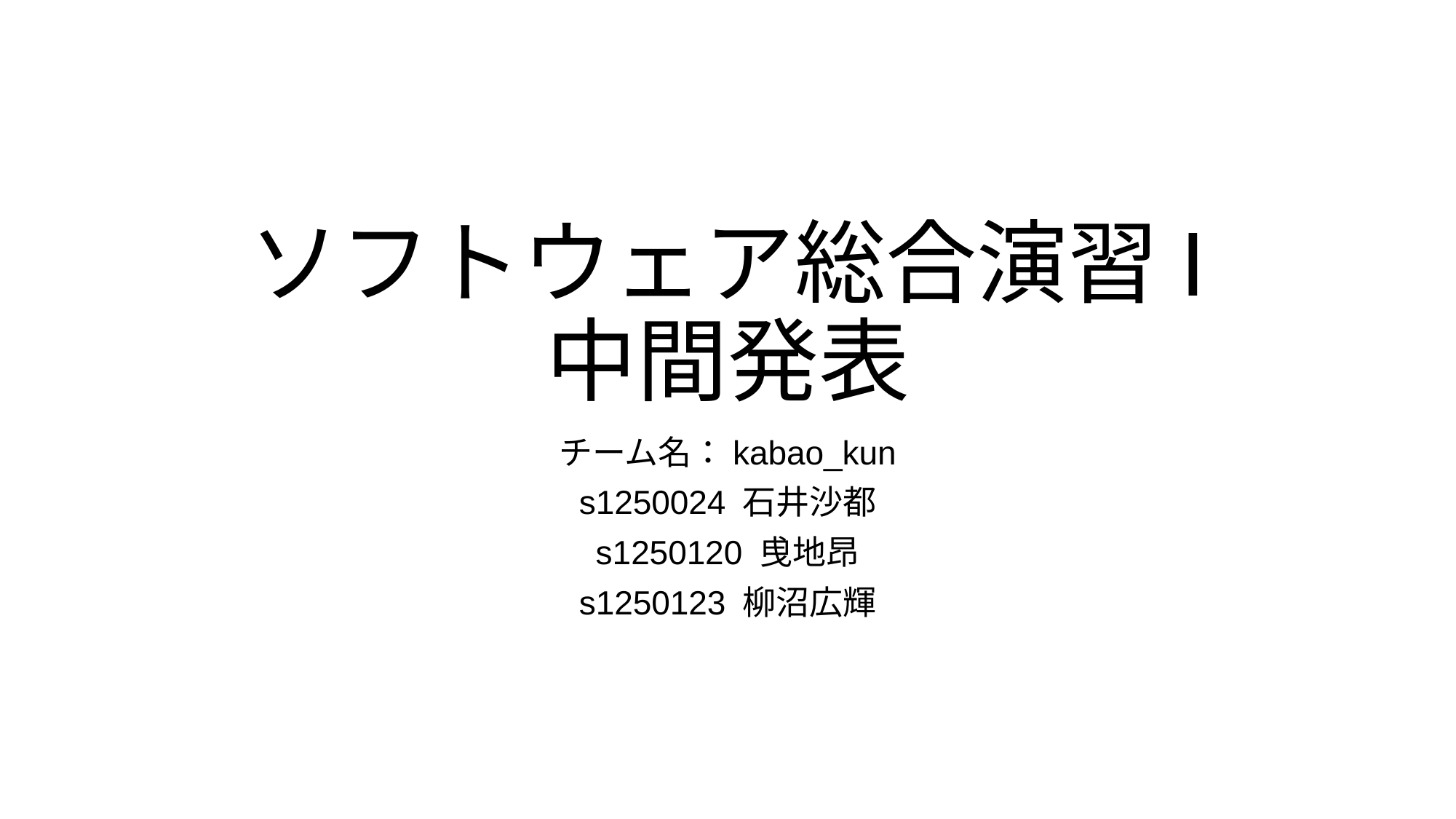

# ソフトウェア総合演習I 中間発表
チーム名：kabao_kun
s1250024 石井沙都
s1250120 曵地昂
s1250123 柳沼広輝